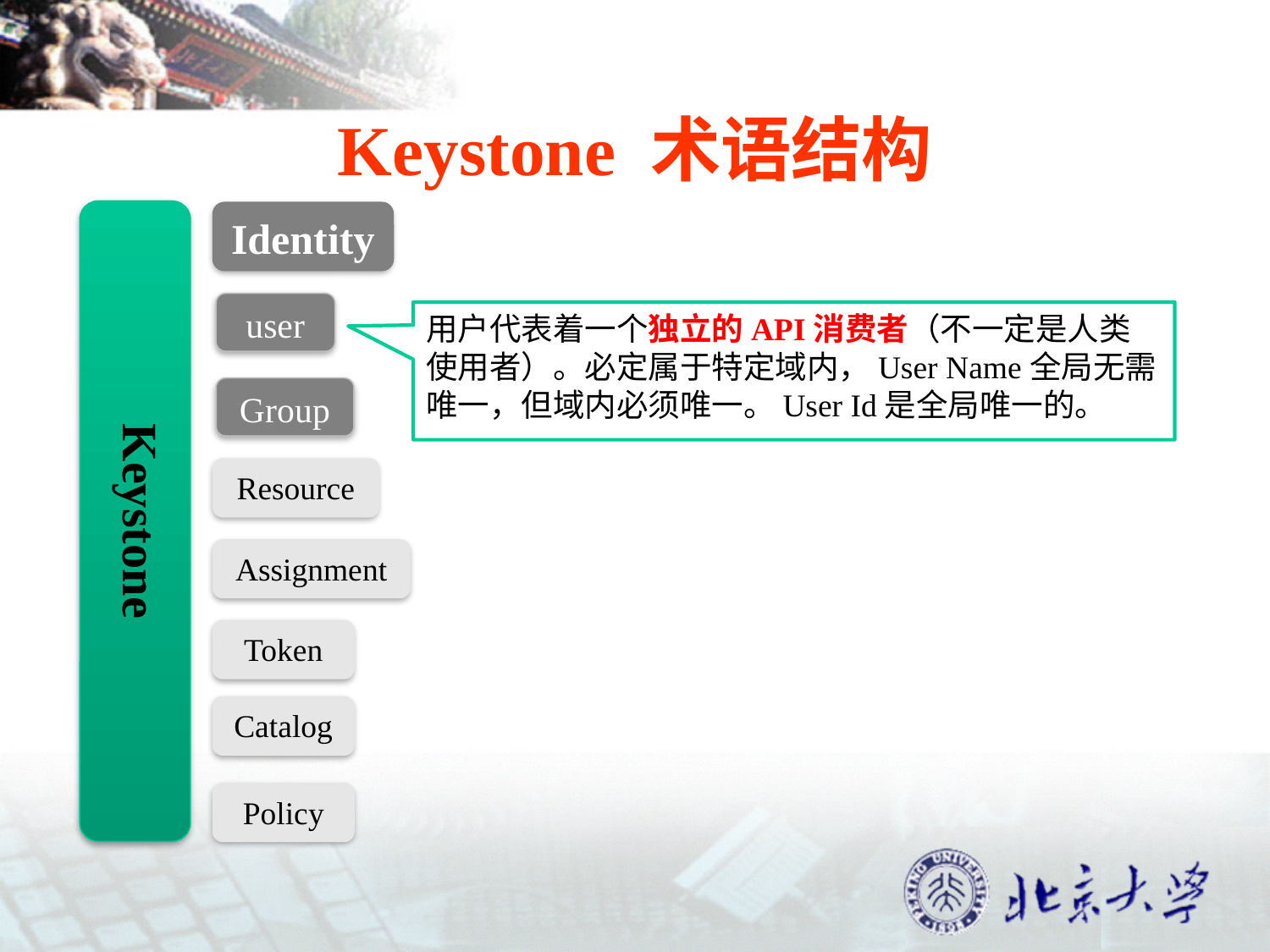

# Keystone 术语结构
Keystone
Identity
user
用户代表着一个独立的API消费者（不一定是人类使用者）。必定属于特定域内，User Name全局无需唯一，但域内必须唯一。User Id是全局唯一的。
Group
Resource
Assignment
Token
Catalog
Policy